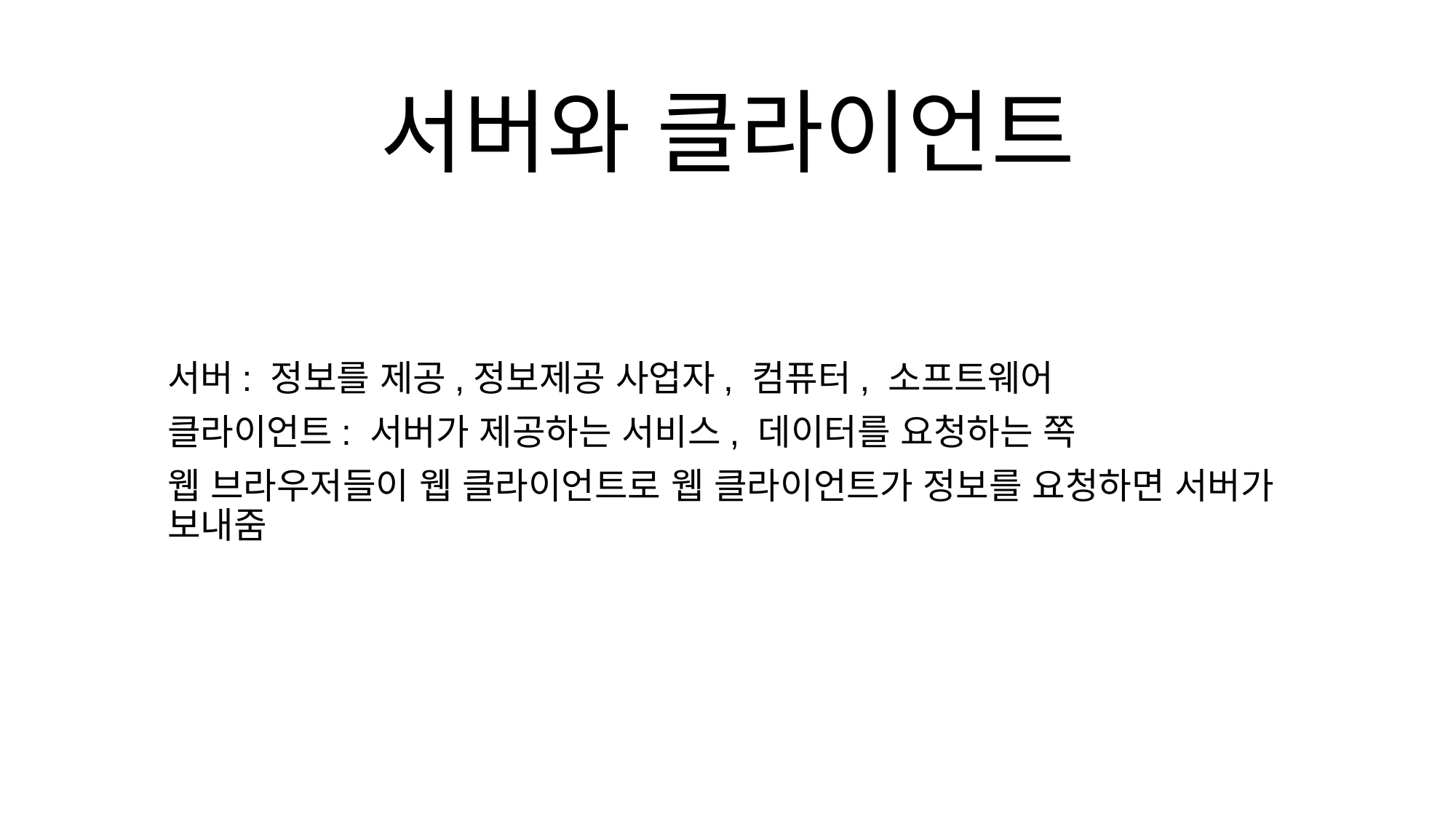

# 서버와 클라이언트
서버: 정보를 제공,정보제공 사업자, 컴퓨터, 소프트웨어
클라이언트: 서버가 제공하는 서비스, 데이터를 요청하는 쪽
웹 브라우저들이 웹 클라이언트로 웹 클라이언트가 정보를 요청하면 서버가 보내줌